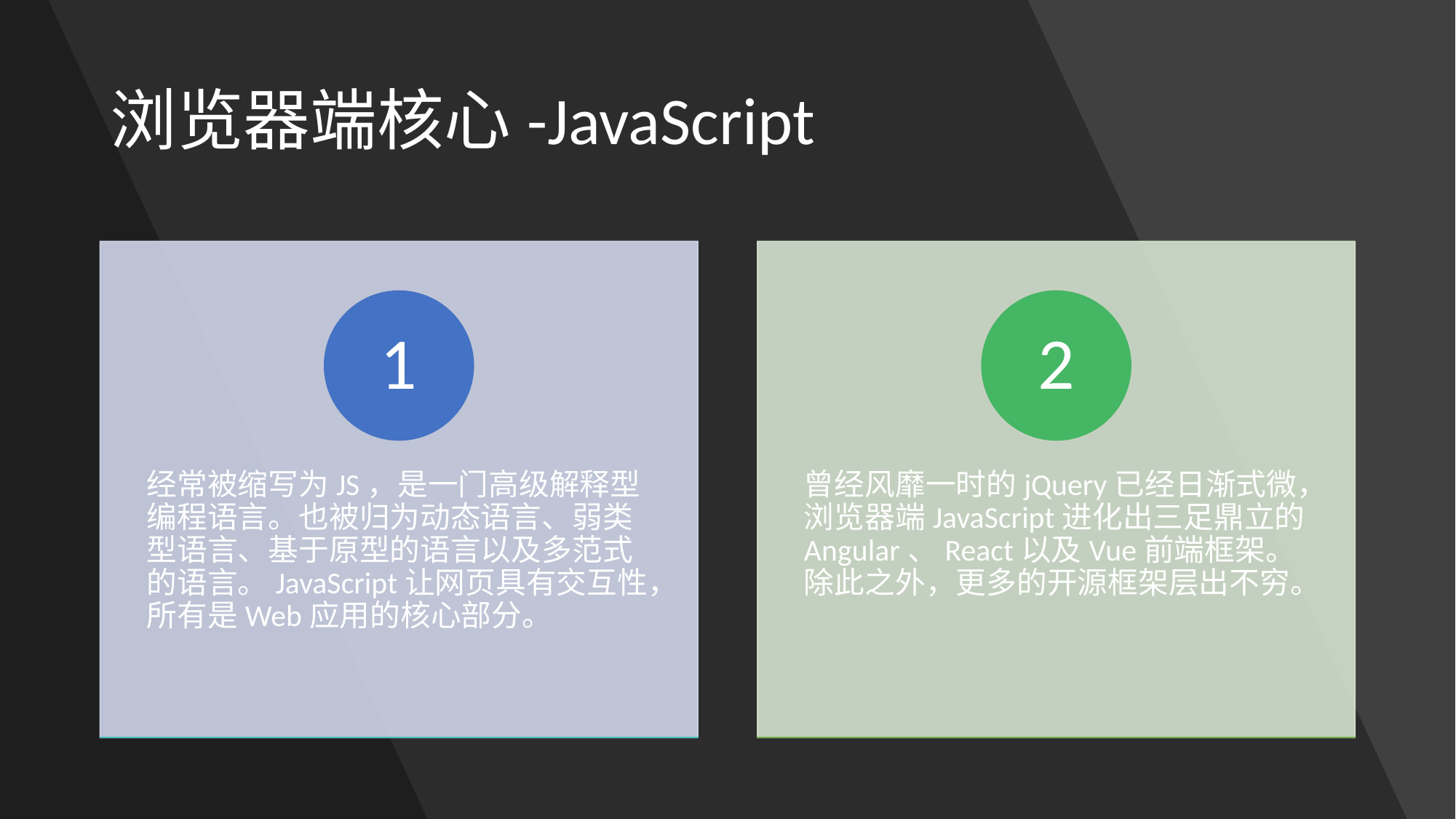

# 浏览器端核心-JavaScript
经常被缩写为JS，是一门高级解释型编程语言。也被归为动态语言、弱类型语言、基于原型的语言以及多范式的语言。JavaScript让网页具有交互性，所有是Web应用的核心部分。
1
曾经风靡一时的jQuery已经日渐式微，浏览器端JavaScript进化出三足鼎立的Angular、React以及Vue前端框架。除此之外，更多的开源框架层出不穷。
2